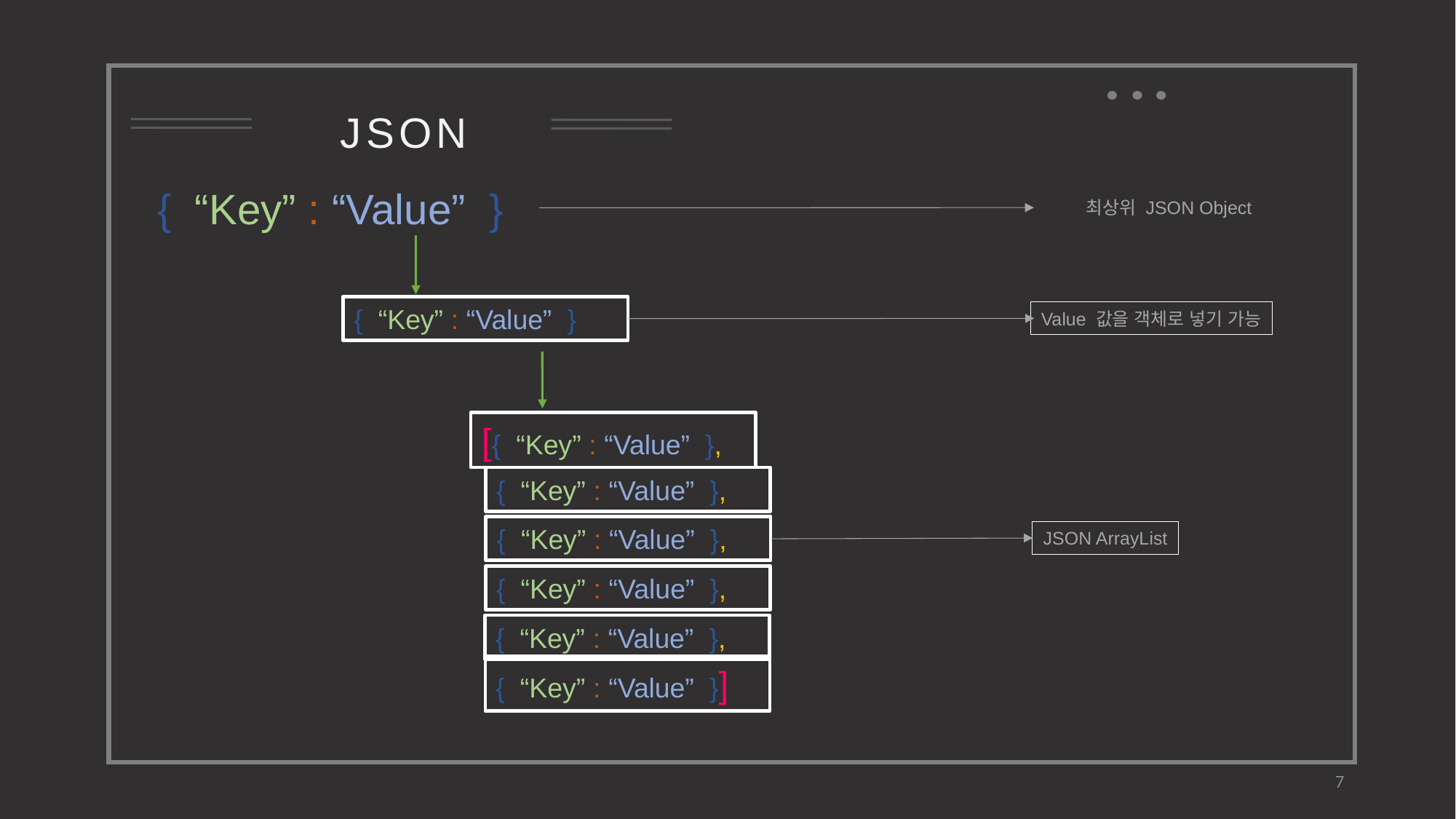

JSON

{  “Key” : “Value”  }
최상위 JSON Object
{  “Key” : “Value”  }
Value 값을 객체로 넣기 가능
[{  “Key” : “Value”  },
{  “Key” : “Value”  },
{  “Key” : “Value”  },
JSON ArrayList
{  “Key” : “Value”  },
{  “Key” : “Value”  },
{  “Key” : “Value”  }]
7